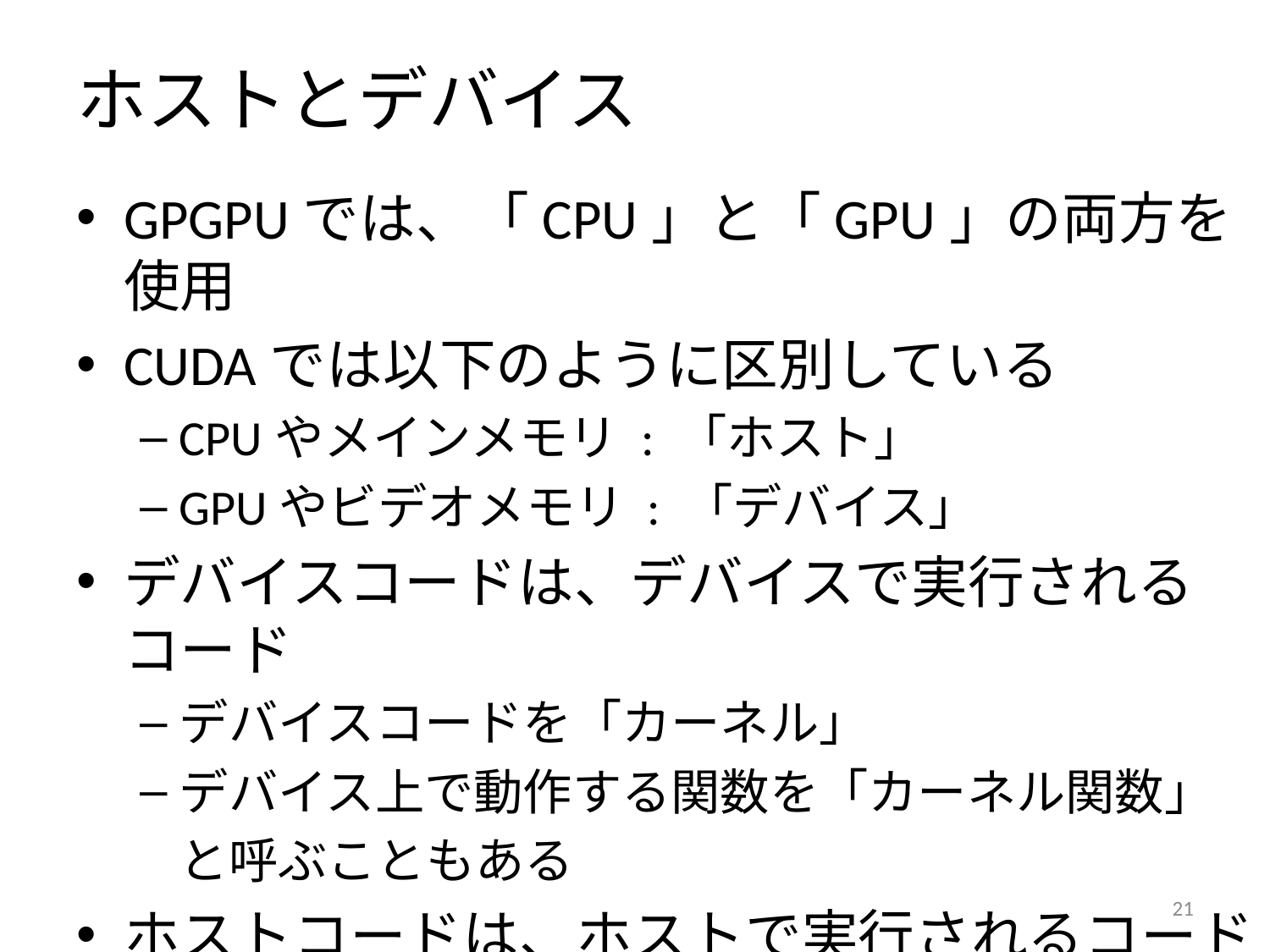

# ホストとデバイス
GPGPUでは、「CPU」と「GPU」の両方を使用
CUDAでは以下のように区別している
CPUやメインメモリ : 「ホスト」
GPUやビデオメモリ : 「デバイス」
デバイスコードは、デバイスで実行されるコード
デバイスコードを「カーネル」
デバイス上で動作する関数を「カーネル関数」
	と呼ぶこともある
ホストコードは、ホストで実行されるコード
21